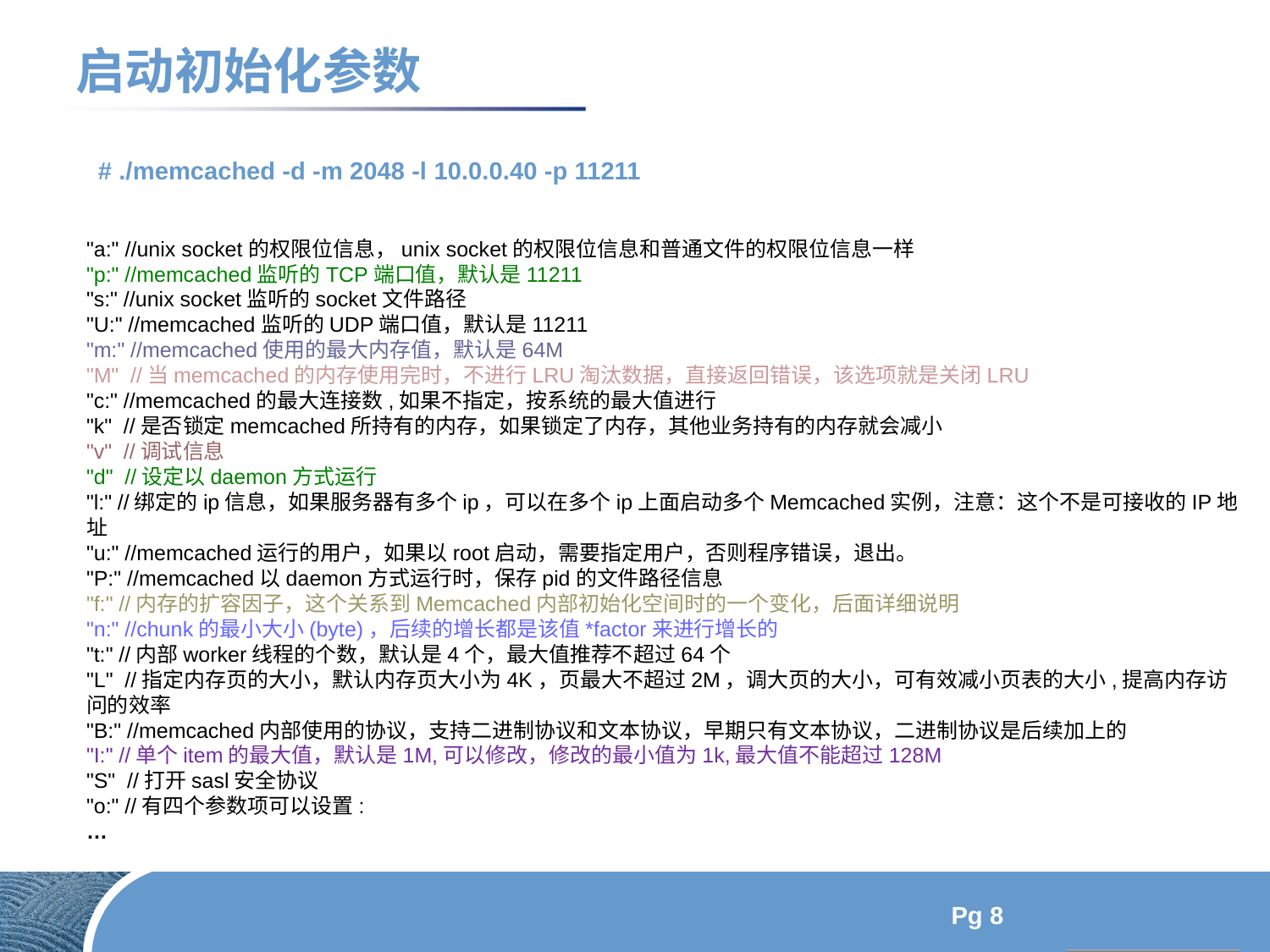

启动初始化参数
# ./memcached -d -m 2048 -l 10.0.0.40 -p 11211
"a:" //unix socket的权限位信息，unix socket的权限位信息和普通文件的权限位信息一样
"p:" //memcached监听的TCP端口值，默认是11211
"s:" //unix socket监听的socket文件路径
"U:" //memcached监听的UDP端口值，默认是11211
"m:" //memcached使用的最大内存值，默认是64M
"M"  //当memcached的内存使用完时，不进行LRU淘汰数据，直接返回错误，该选项就是关闭LRU
"c:" //memcached的最大连接数,如果不指定，按系统的最大值进行
"k"  //是否锁定memcached所持有的内存，如果锁定了内存，其他业务持有的内存就会减小
"v"  //调试信息
"d"  //设定以daemon方式运行
"l:" //绑定的ip信息，如果服务器有多个ip，可以在多个ip上面启动多个Memcached实例，注意：这个不是可接收的IP地址
"u:" //memcached运行的用户，如果以root启动，需要指定用户，否则程序错误，退出。
"P:" //memcached以daemon方式运行时，保存pid的文件路径信息
"f:" //内存的扩容因子，这个关系到Memcached内部初始化空间时的一个变化，后面详细说明
"n:" //chunk的最小大小(byte)，后续的增长都是该值*factor来进行增长的
"t:" //内部worker线程的个数，默认是4个，最大值推荐不超过64个
"L"  //指定内存页的大小，默认内存页大小为4K，页最大不超过2M，调大页的大小，可有效减小页表的大小,提高内存访问的效率
"B:" //memcached内部使用的协议，支持二进制协议和文本协议，早期只有文本协议，二进制协议是后续加上的
"I:" //单个item的最大值，默认是1M,可以修改，修改的最小值为1k,最大值不能超过128M
"S"  //打开sasl安全协议
"o:" //有四个参数项可以设置:
…